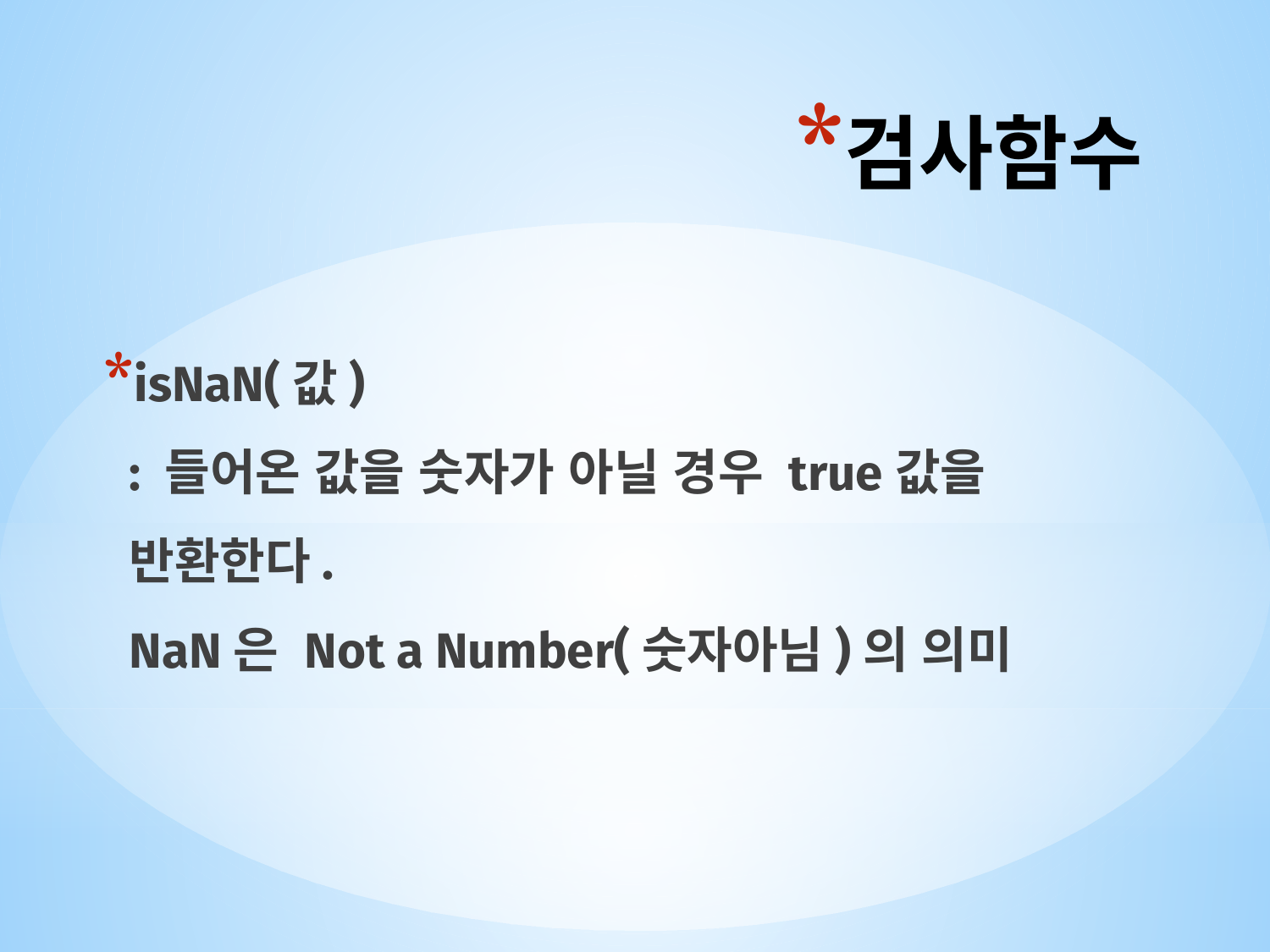

# 검사함수
isNaN(값)
: 들어온 값을 숫자가 아닐 경우 true값을 반환한다.
NaN은 Not a Number(숫자아님)의 의미